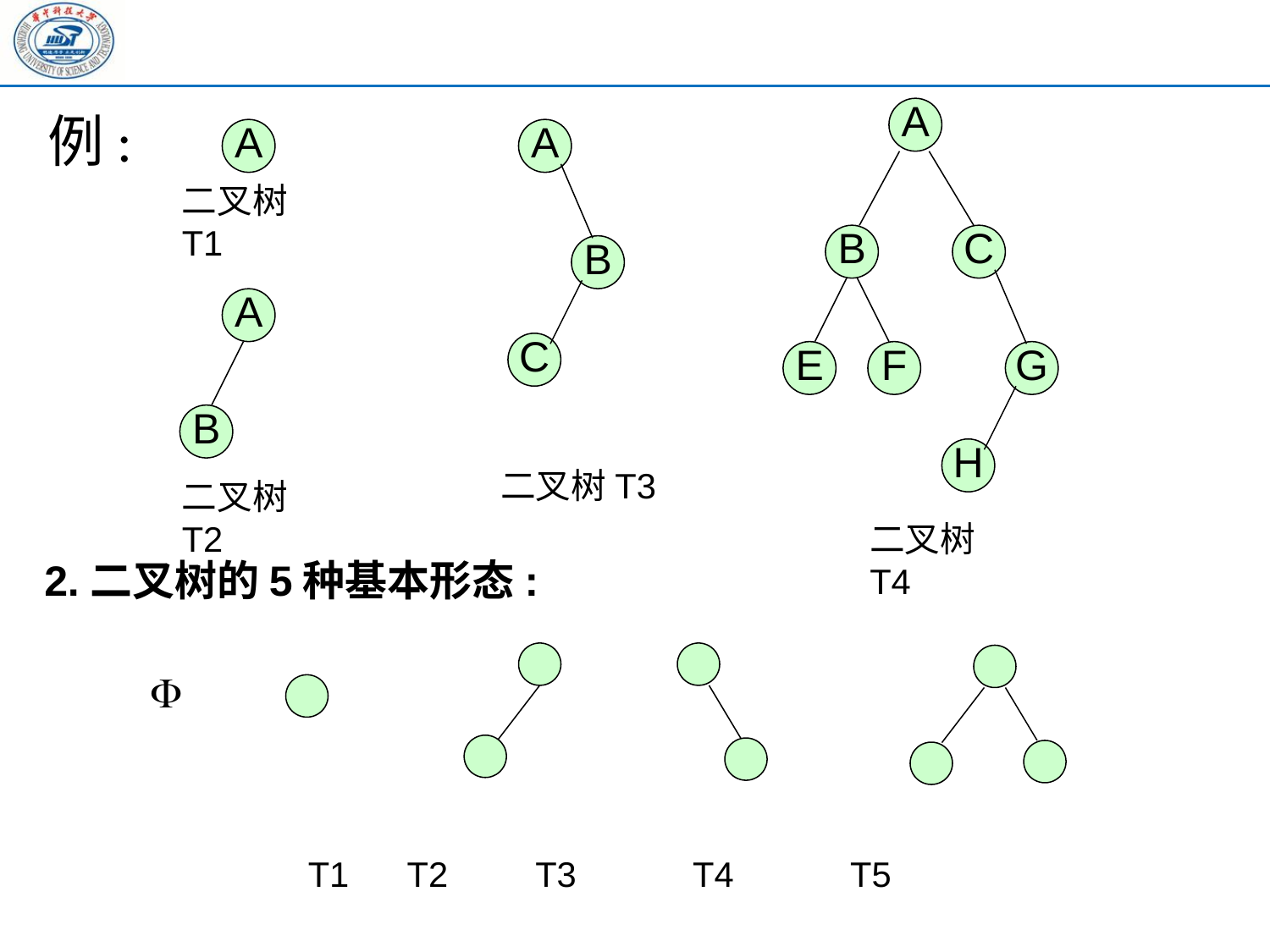

A
例:
A
A

二叉树T1
B
C
B

A
C

E
F
G

B
H
二叉树T3
二叉树T2
二叉树T4
2.二叉树的5种基本形态:

Φ

T1      T2         T3            T4            T5